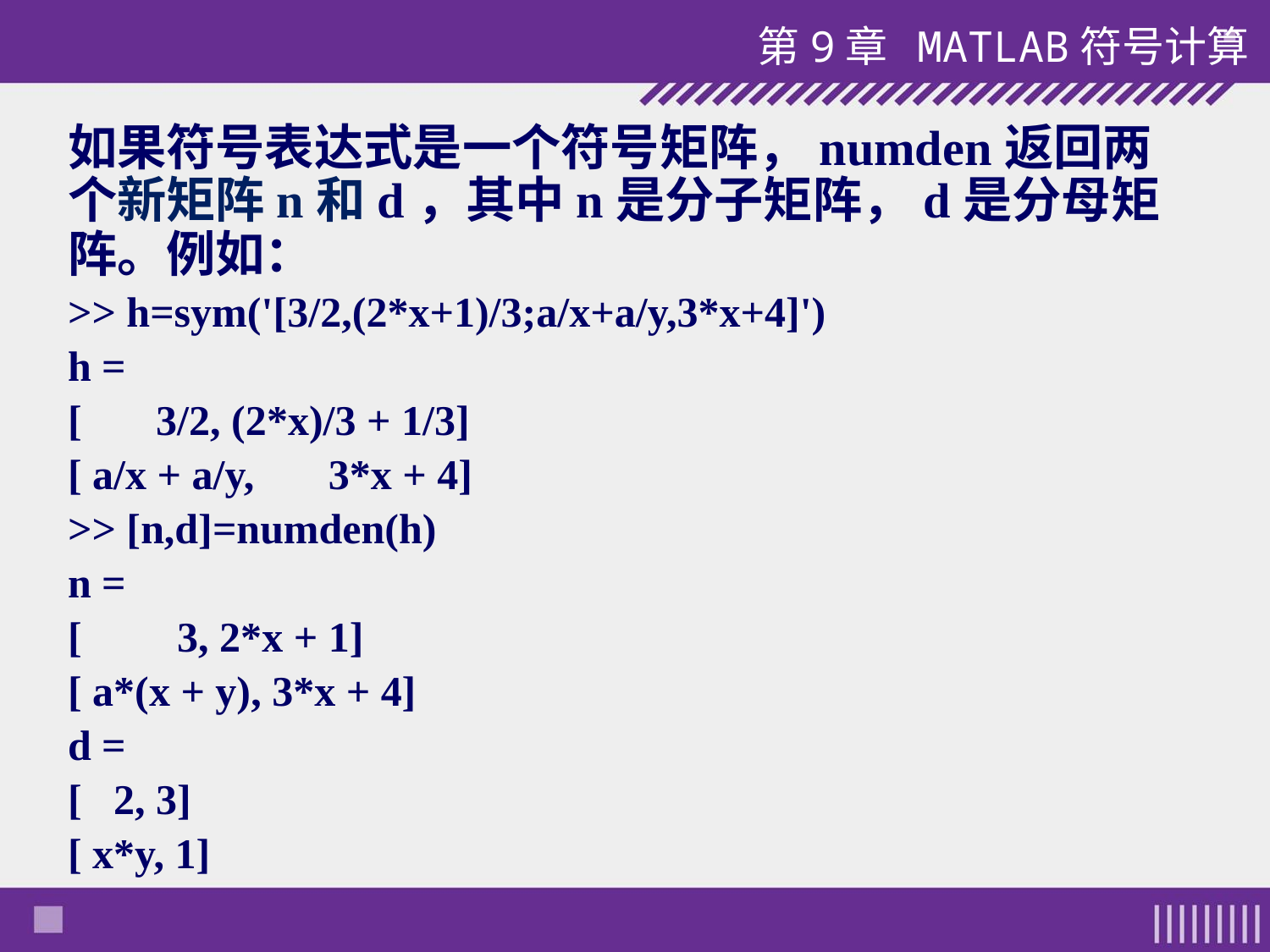

第9章  MATLAB符号计算
如果符号表达式是一个符号矩阵，numden返回两个新矩阵n和d，其中n是分子矩阵，d是分母矩阵。例如：
>> h=sym('[3/2,(2*x+1)/3;a/x+a/y,3*x+4]')
h =
[       3/2, (2*x)/3 + 1/3]
[ a/x + a/y,       3*x + 4]
>> [n,d]=numden(h)
n =
[         3, 2*x + 1]
[ a*(x + y), 3*x + 4]
d =
[   2, 3]
[ x*y, 1]